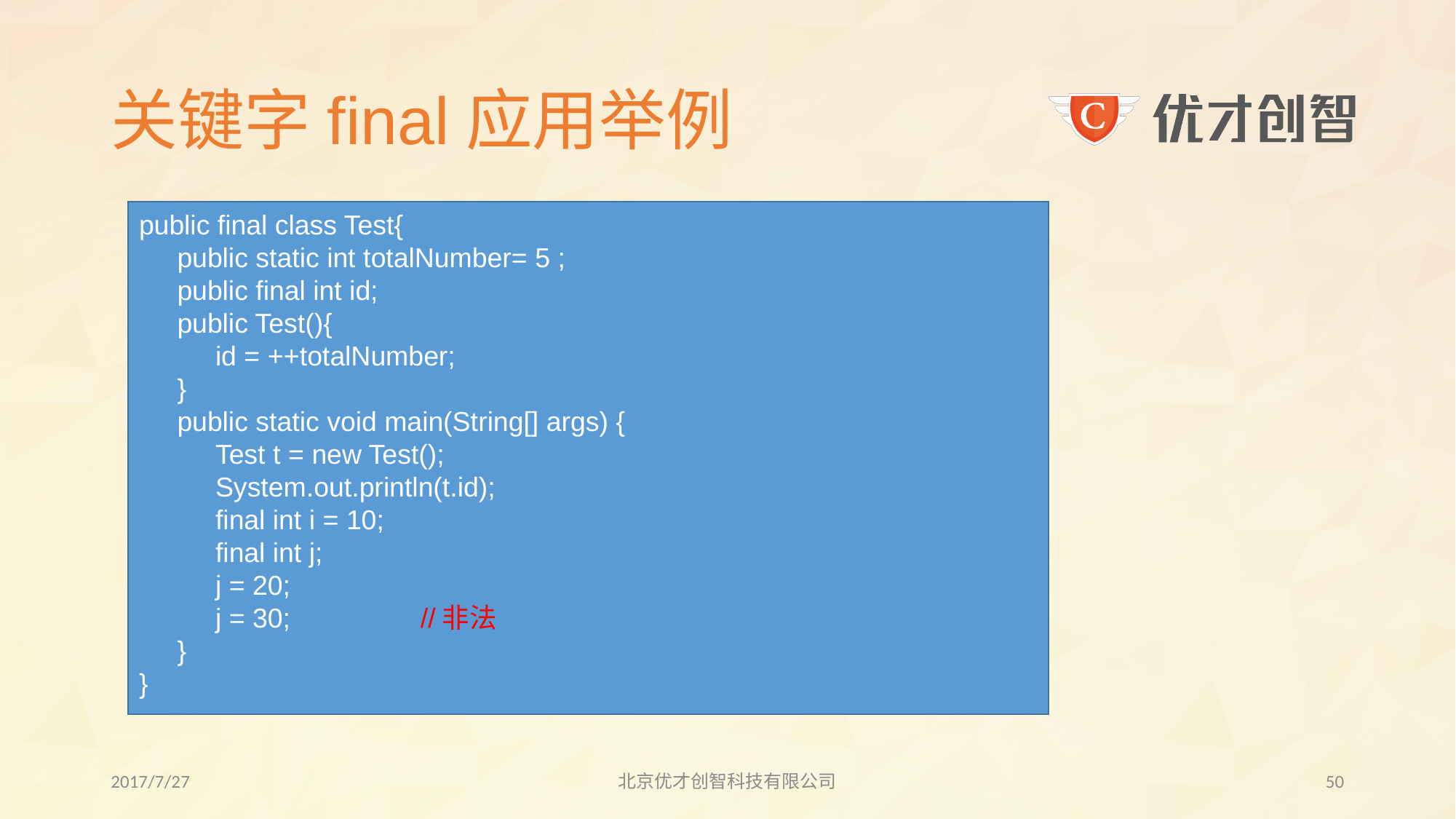

# 关键字final应用举例
public final class Test{
     public static int totalNumber= 5 ;
     public final int id;
     public Test(){
          id = ++totalNumber;
     }
     public static void main(String[] args) {
          Test t = new Test();
          System.out.println(t.id);
          final int i = 10;
          final int j;
          j = 20;
          j = 30;                 //非法
     }
}
2017/7/27
北京优才创智科技有限公司
50